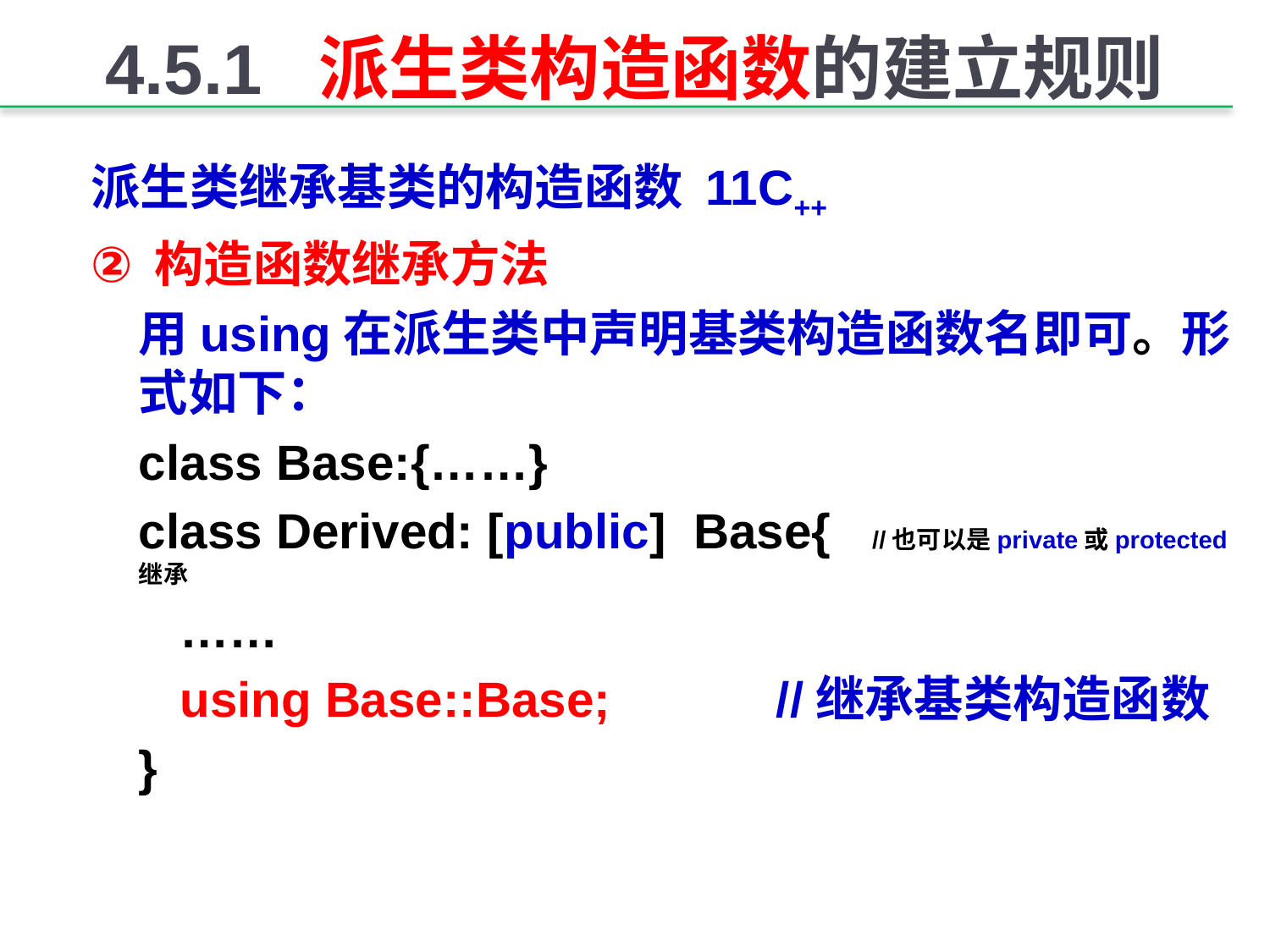

# 4.5.1  派生类构造函数的建立规则
派生类继承基类的构造函数 11C++
构造函数继承方法
用using在派生类中声明基类构造函数名即可。形式如下：
class Base:{……}
class Derived: [public]  Base{   //也可以是private或protected继承
   ……
   using Base::Base;            //继承基类构造函数
}